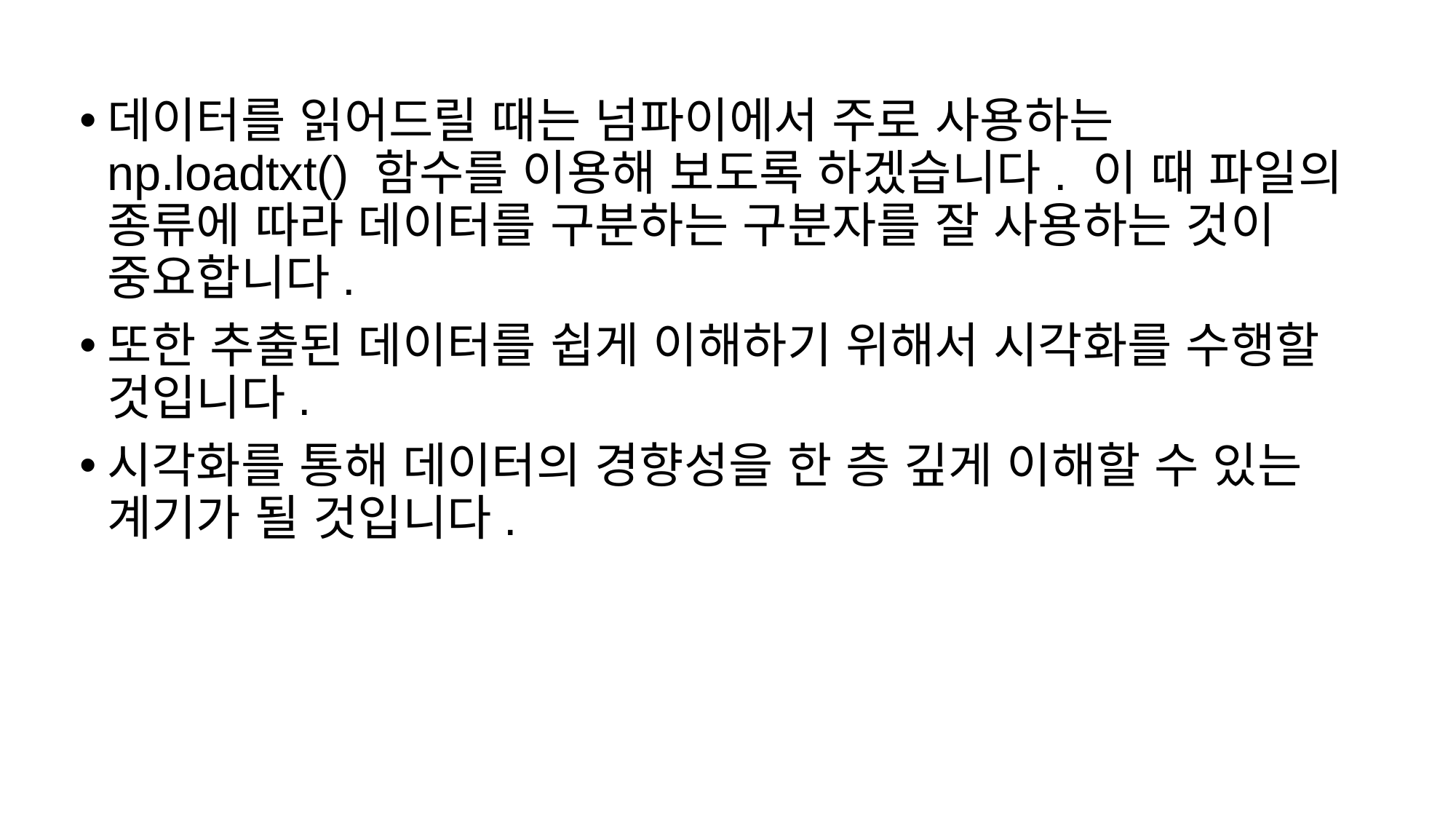

데이터를 읽어드릴 때는 넘파이에서 주로 사용하는 np.loadtxt() 함수를 이용해 보도록 하겠습니다. 이 때 파일의 종류에 따라 데이터를 구분하는 구분자를 잘 사용하는 것이 중요합니다.
또한 추출된 데이터를 쉽게 이해하기 위해서 시각화를 수행할 것입니다.
시각화를 통해 데이터의 경향성을 한 층 깊게 이해할 수 있는 계기가 될 것입니다.